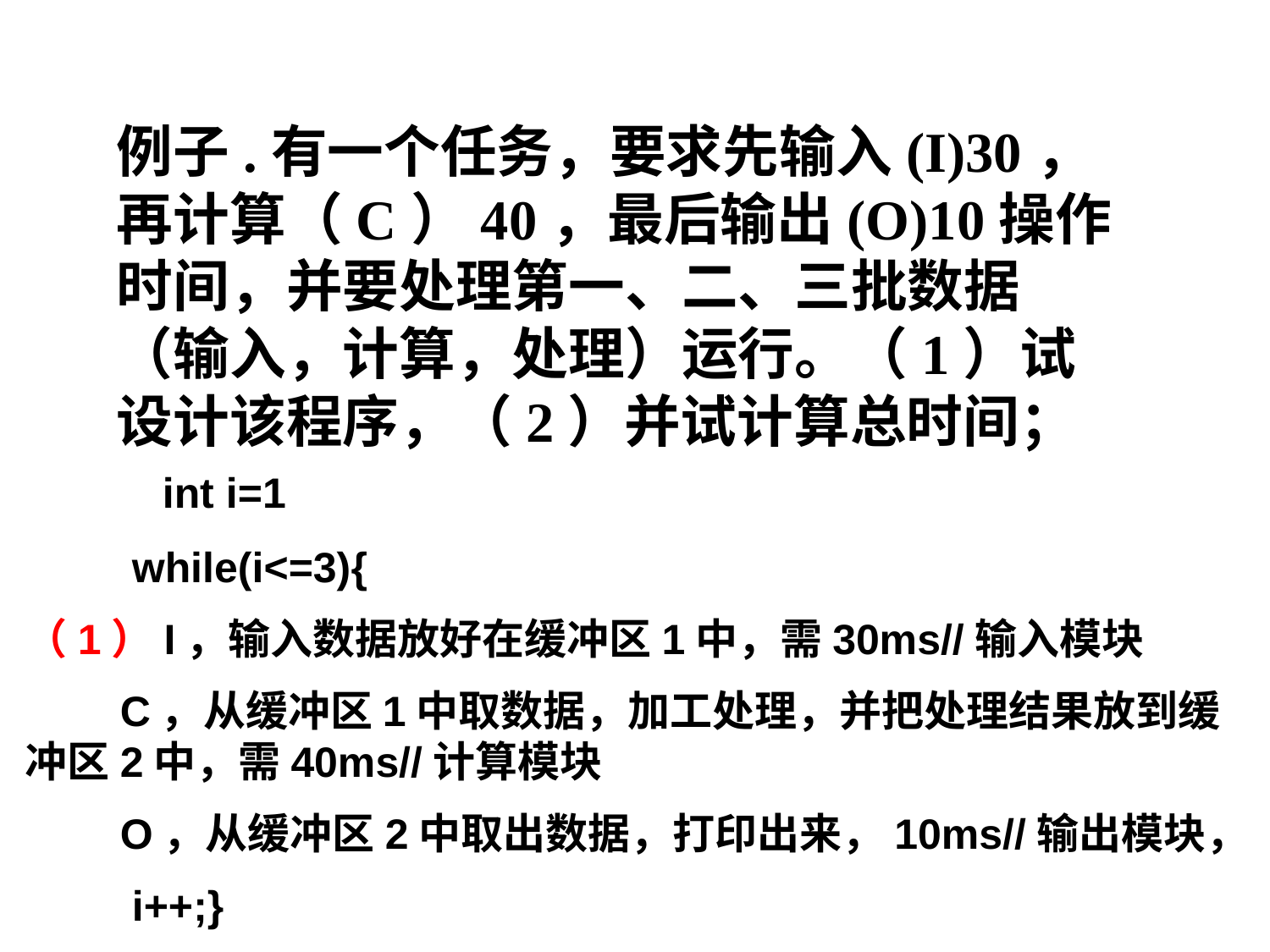

例子.有一个任务，要求先输入(I)30，再计算（C）40，最后输出(O)10操作时间，并要处理第一、二、三批数据（输入，计算，处理）运行。（1）试设计该程序，（2）并试计算总时间；
         int i=1
         while(i<=3){
（1）I，输入数据放好在缓冲区1中，需30ms//输入模块
        C，从缓冲区1中取数据，加工处理，并把处理结果放到缓冲区2中，需40ms//计算模块
        O，从缓冲区2中取出数据，打印出来，10ms//输出模块，
         i++;}